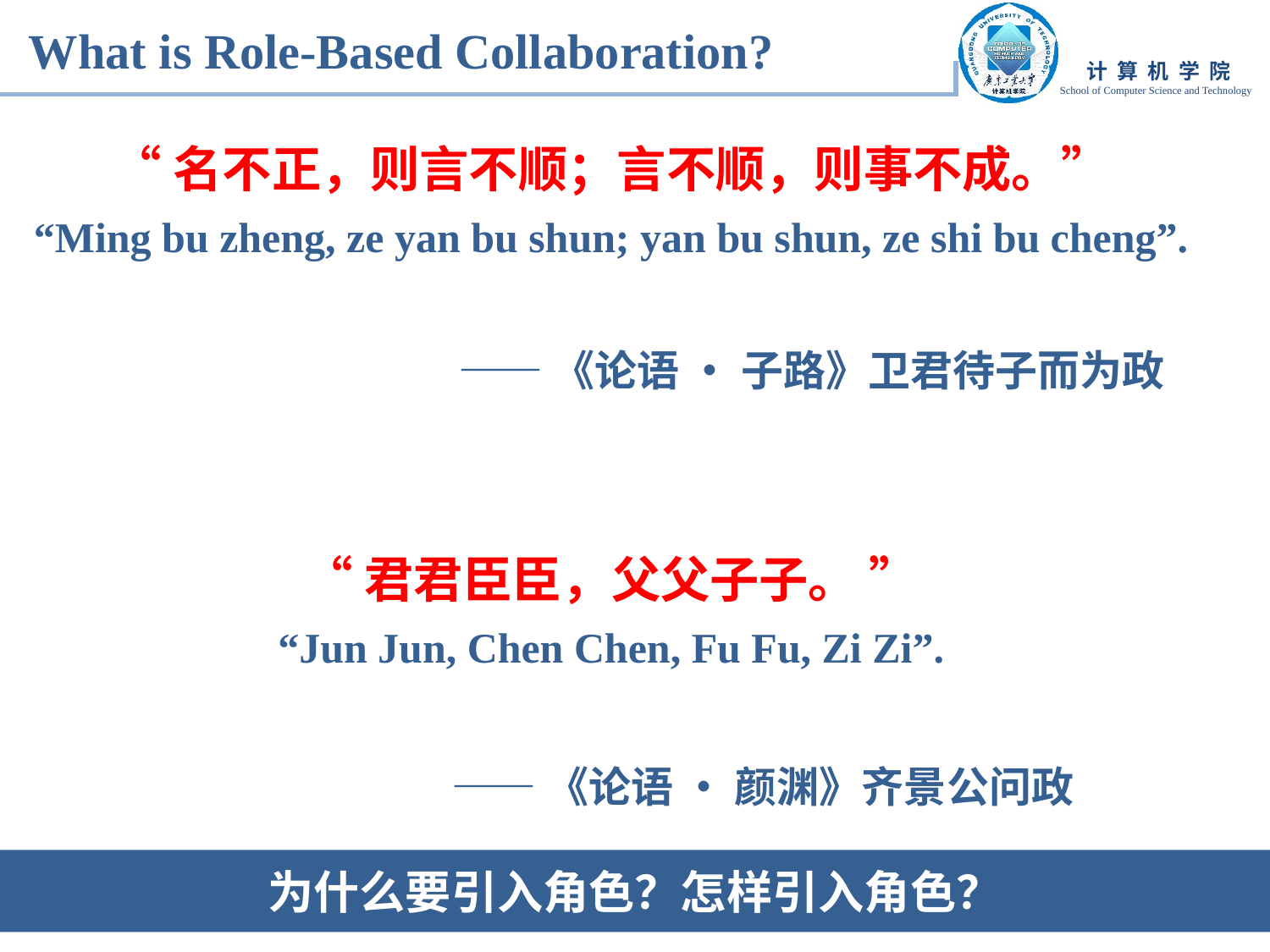

What is Role-Based Collaboration?
“名不正，则言不顺；言不顺，则事不成。”
“Ming bu zheng, ze yan bu shun; yan bu shun, ze shi bu cheng”.

                                          ——《论语 • 子路》卫君待子而为政

“君君臣臣，父父子子。 ”
“Jun Jun, Chen Chen, Fu Fu, Zi Zi”.

                           ——《论语 • 颜渊》齐景公问政

为什么要引入角色？怎样引入角色？